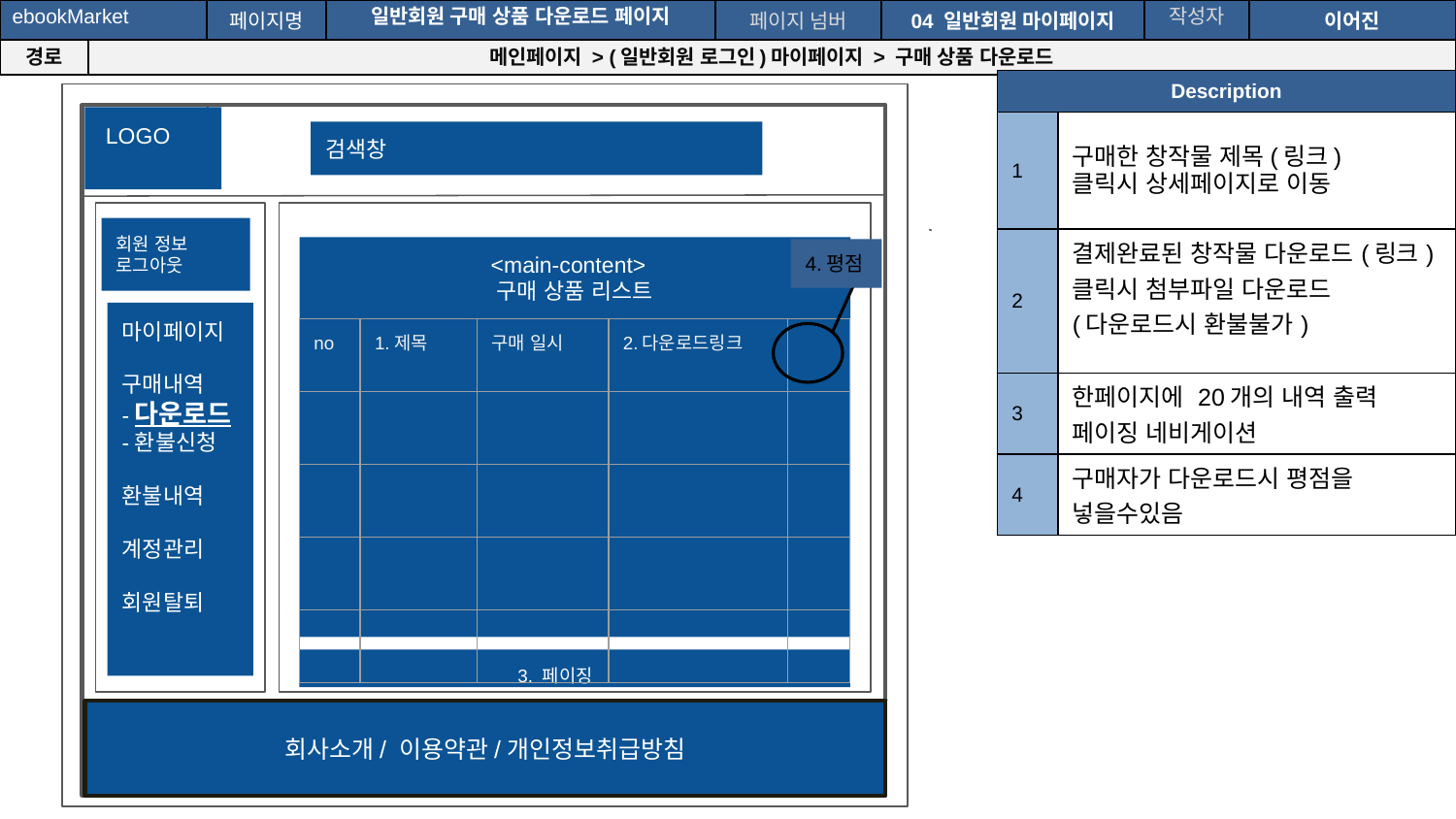

| ebookMarket |  | 페이지명 | 일반회원 구매 상품 다운로드 페이지 | 페이지 넘버 | 04 일반회원 마이페이지 | 작성자 | 이어진 |
| --- | --- | --- | --- | --- | --- | --- | --- |
| 경로 | 메인페이지 > (일반회원 로그인)마이페이지 > 구매 상품 다운로드 |  |  |  |  |  |  |
| Description |  |
| --- | --- |
| 1 | 구매한 창작물 제목(링크) 클릭시 상세페이지로 이동 |
| 2 | 결제완료된 창작물 다운로드(링크) 클릭시 첨부파일 다운로드 (다운로드시 환불불가) |
| 3 | 한페이지에 20개의 내역 출력 페이징 네비게이션 |
| 4 | 구매자가 다운로드시 평점을 넣을수있음 |

 LOGO

검색창

회원 정보
로그아웃
                            <main-content>
구매 상품 리스트

4.평점
마이페이지

구매내역
-다운로드
-환불신청

환불내역

계정관리

회원탈퇴

| no | 1.제목 | 구매 일시 | 2.다운로드링크 |  |
| --- | --- | --- | --- | --- |
|  |  |  |  |  |
|  |  |  |  |  |
|  |  |  |  |  |
|  |  |  |  |  |

                                        3. 페이징
회사소개/ 이용약관/개인정보취급방침